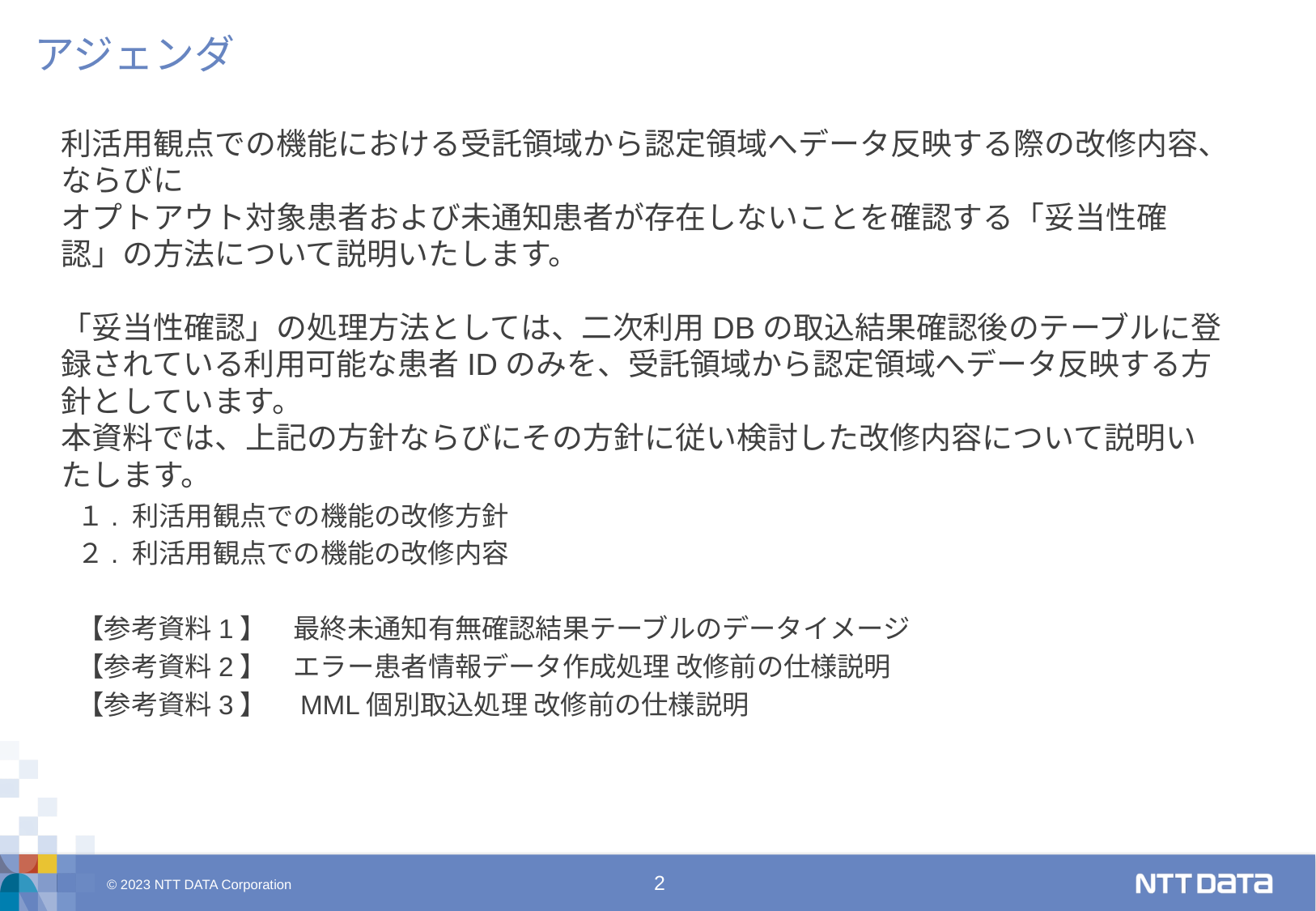

# アジェンダ
利活用観点での機能における受託領域から認定領域へデータ反映する際の改修内容、ならびに
オプトアウト対象患者および未通知患者が存在しないことを確認する「妥当性確認」の方法について説明いたします。

「妥当性確認」の処理方法としては、二次利用DBの取込結果確認後のテーブルに登録されている利用可能な患者IDのみを、受託領域から認定領域へデータ反映する方針としています。
本資料では、上記の方針ならびにその方針に従い検討した改修内容について説明いたします。

１. 利活用観点での機能の改修方針
２. 利活用観点での機能の改修内容

【参考資料1】　最終未通知有無確認結果テーブルのデータイメージ
【参考資料2】　エラー患者情報データ作成処理 改修前の仕様説明
【参考資料3】　MML個別取込処理 改修前の仕様説明